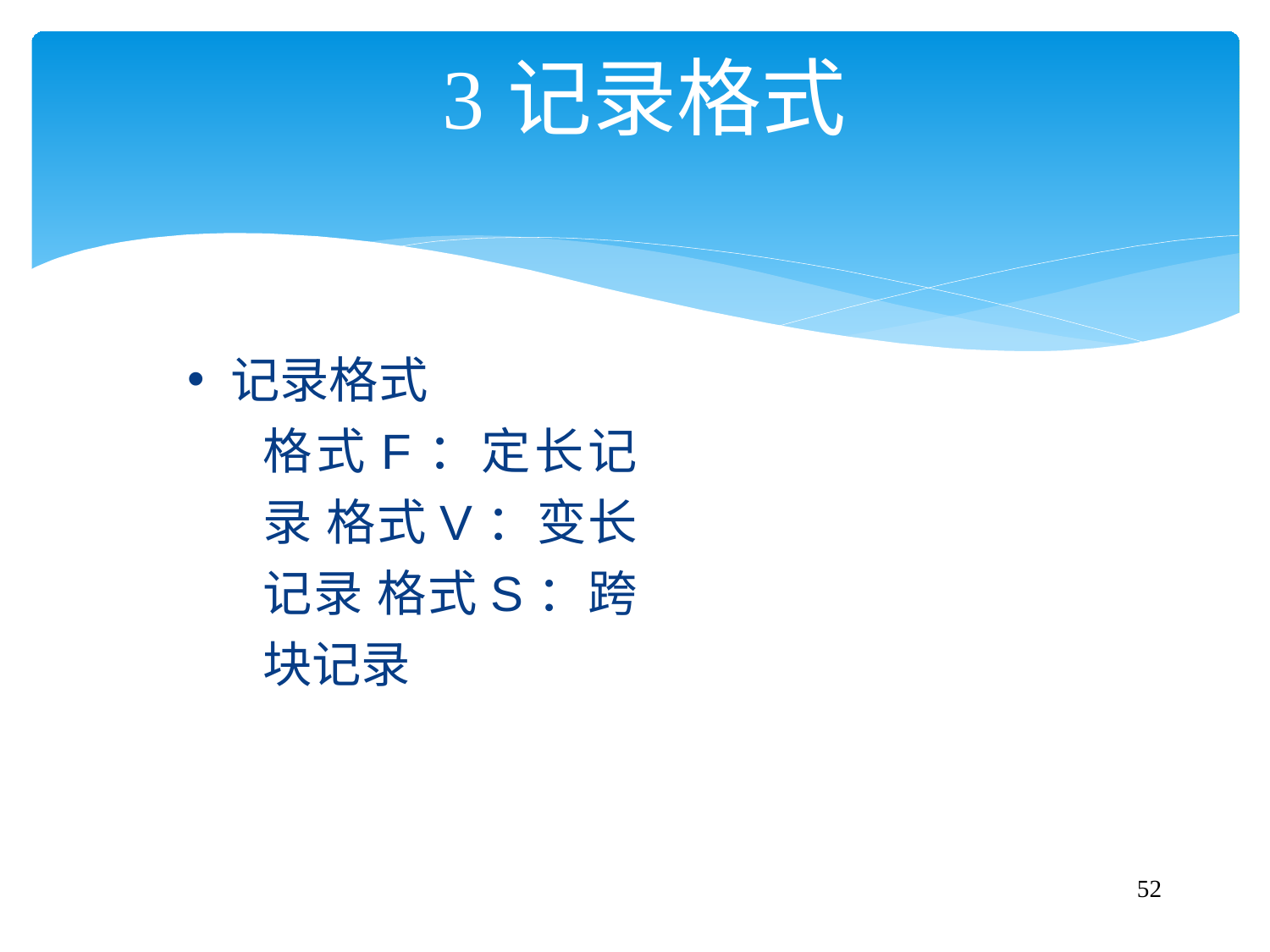

# 3	记录格式
记录格式
格式F：定长记录 格式V：变长记录 格式S：跨块记录
52